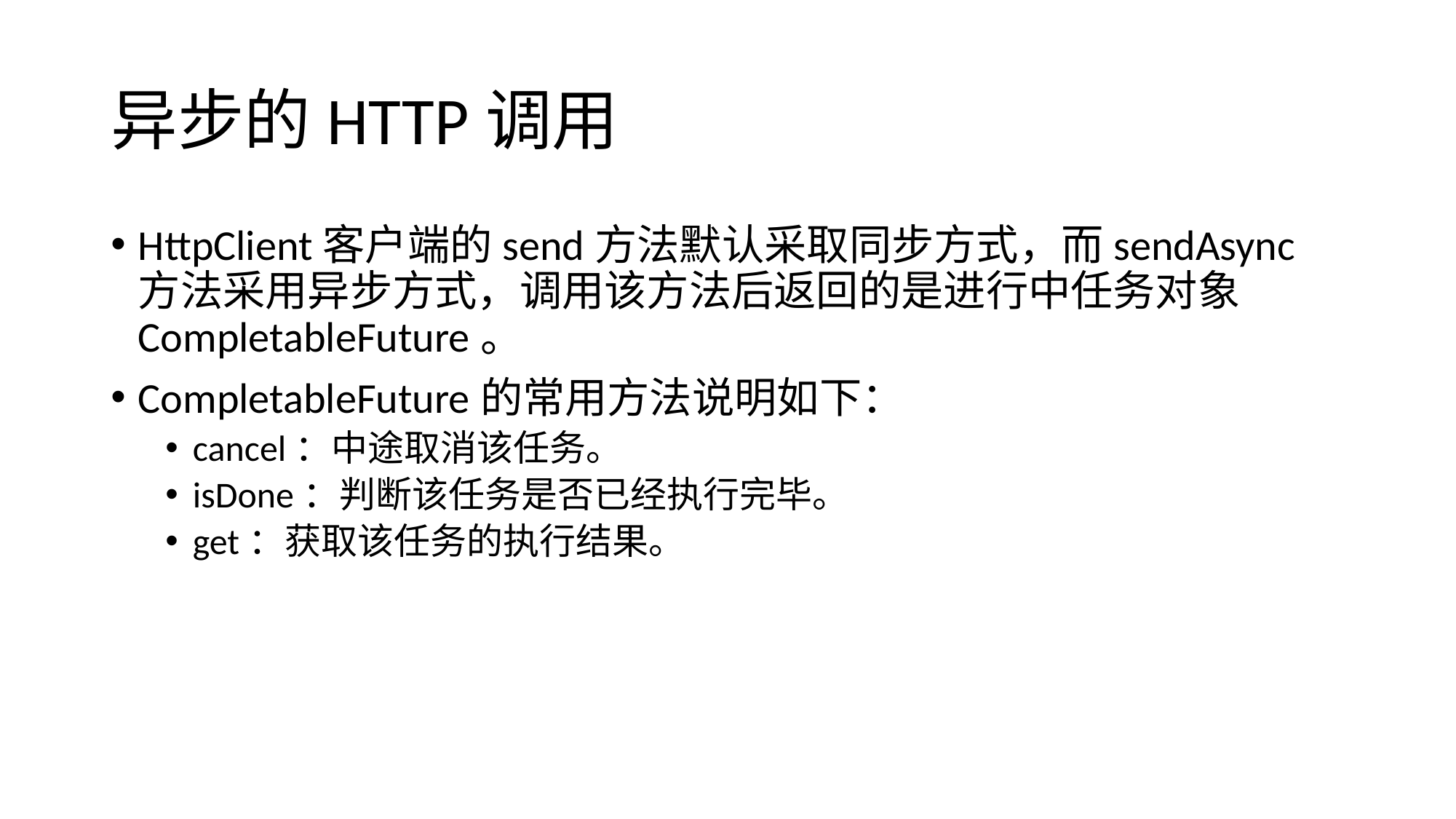

# 异步的HTTP调用
HttpClient客户端的send方法默认采取同步方式，而sendAsync方法采用异步方式，调用该方法后返回的是进行中任务对象CompletableFuture。
CompletableFuture的常用方法说明如下：
cancel：中途取消该任务。
isDone：判断该任务是否已经执行完毕。
get：获取该任务的执行结果。